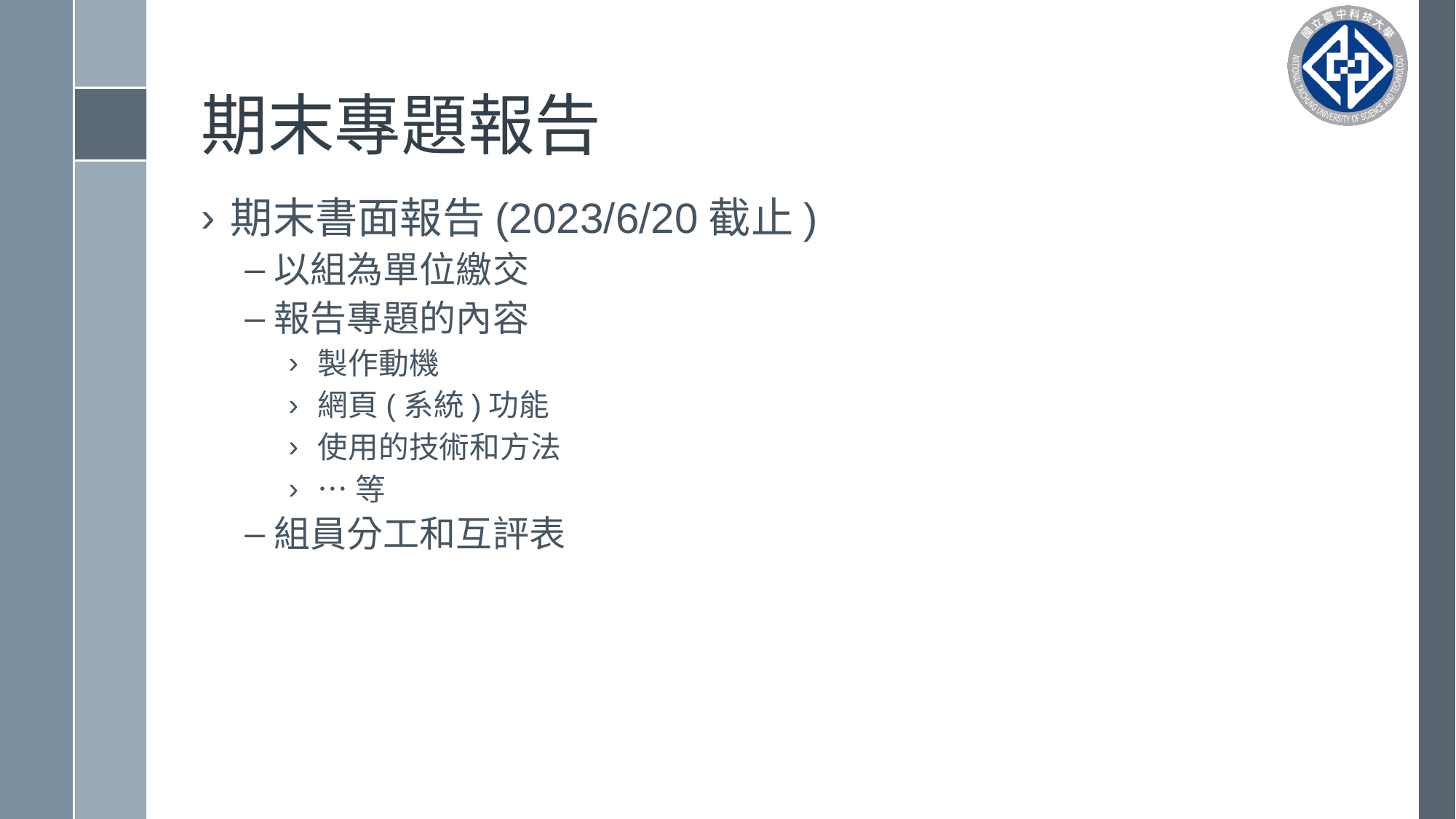

# 期末專題報告
期末書面報告(2023/6/20截止)
以組為單位繳交
報告專題的內容
製作動機
網頁(系統)功能
使用的技術和方法
…等
組員分工和互評表